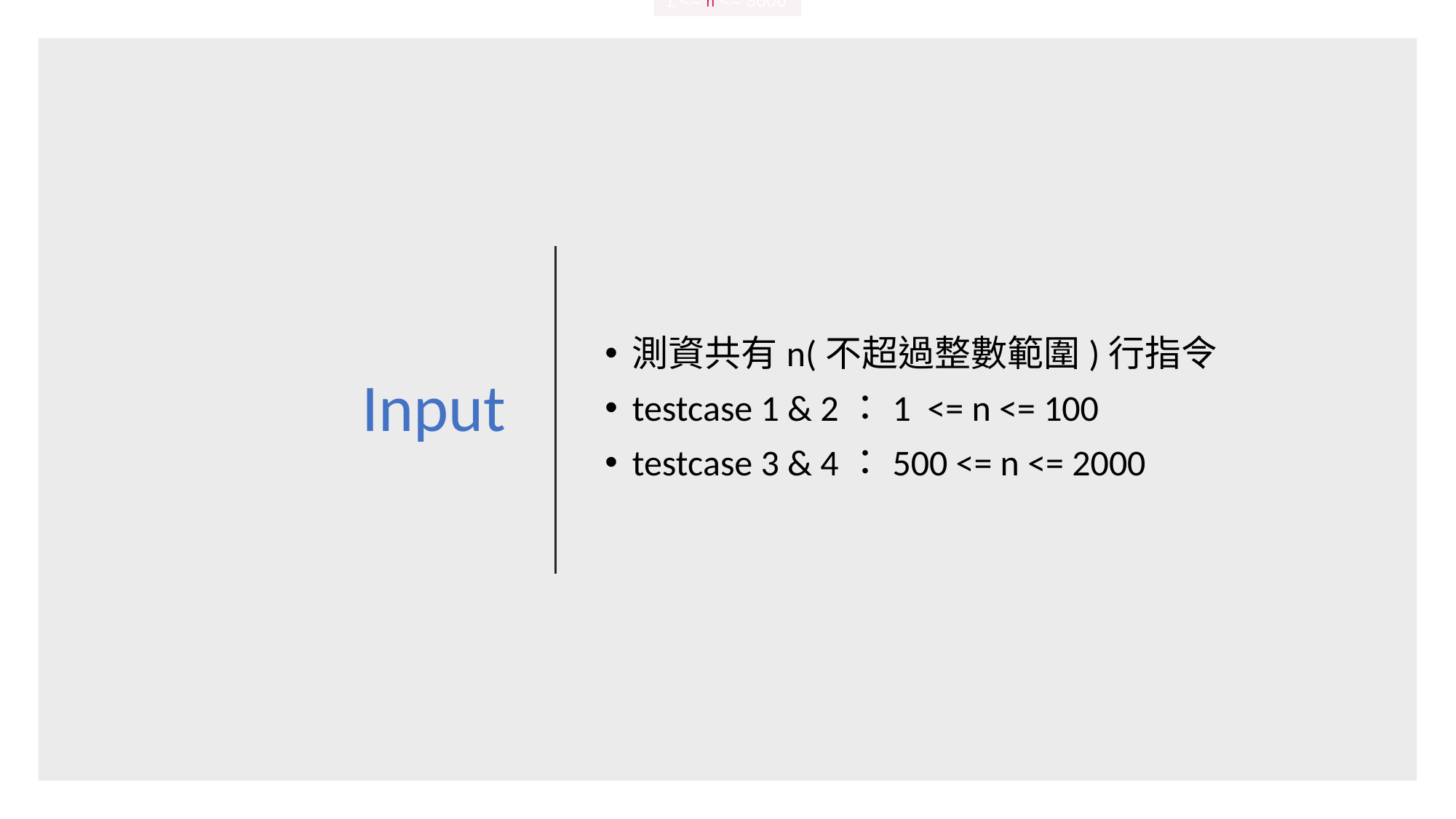

1 <= n <= 3000

# Input
測資共有n(不超過整數範圍)行指令
testcase 1 & 2：​1  <= n <= 100
testcase 3 & 4：500 <= n <= 2000